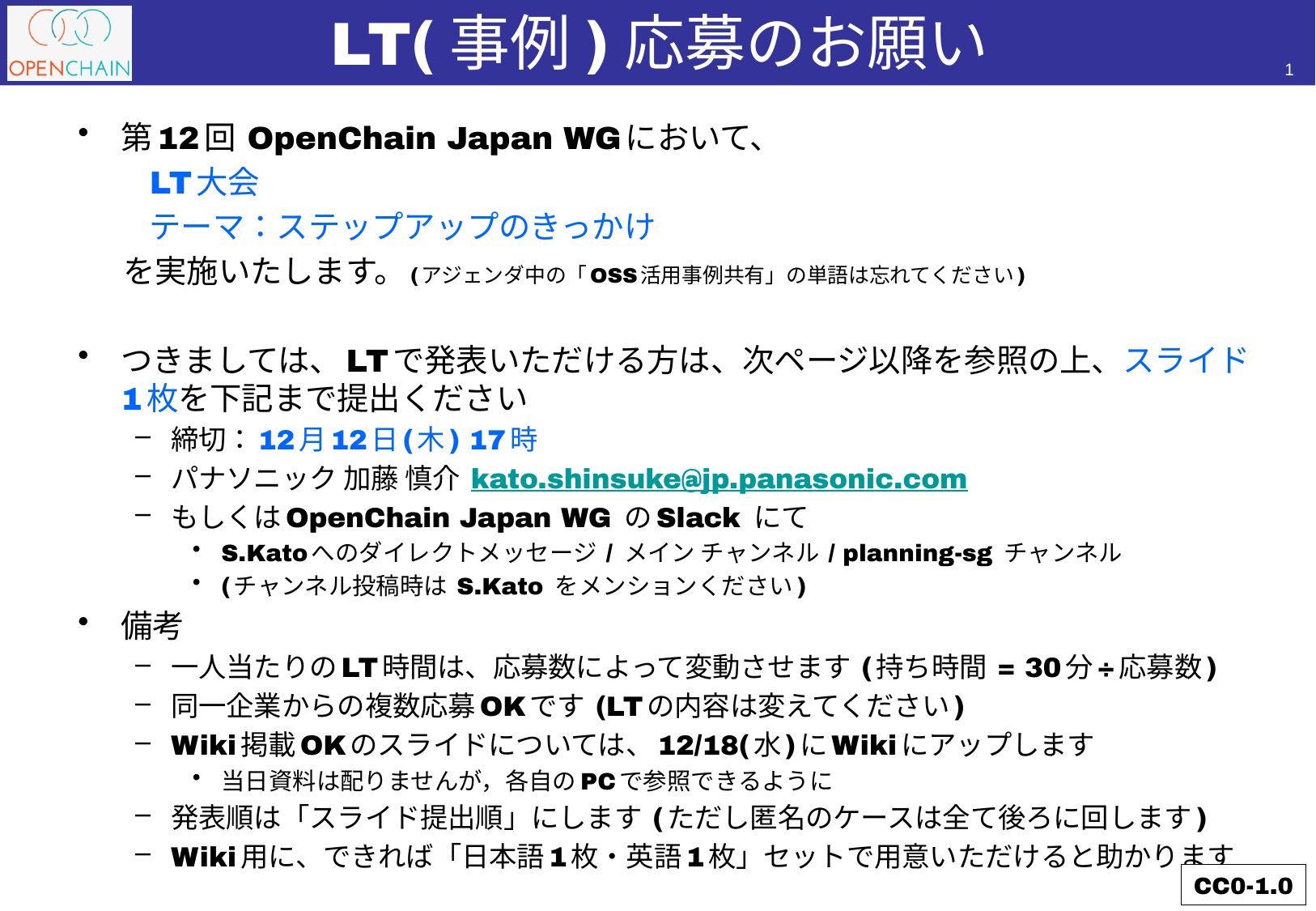

# LT(事例)応募のお願い
1
第12回 OpenChain Japan WGにおいて、
	LT大会
	テーマ：ステップアップのきっかけ
	を実施いたします。(アジェンダ中の「OSS活用事例共有」の単語は忘れてください)

つきましては、LTで発表いただける方は、次ページ以降を参照の上、スライド1枚を下記まで提出ください
締切：12月12日(木) 17時
パナソニック 加藤 慎介 kato.shinsuke@jp.panasonic.com
もしくはOpenChain Japan WG のSlack にて
S.Katoへのダイレクトメッセージ / メイン チャンネル / planning-sg チャンネル
(チャンネル投稿時は S.Kato をメンションください)
備考
一人当たりのLT時間は、応募数によって変動させます (持ち時間 = 30分÷応募数)
同一企業からの複数応募OKです (LTの内容は変えてください)
Wiki掲載OKのスライドについては、12/18(水)にWikiにアップします
当日資料は配りませんが，各自のPCで参照できるように
発表順は「スライド提出順」にします (ただし匿名のケースは全て後ろに回します)
Wiki用に、できれば「日本語1枚・英語1枚」セットで用意いただけると助かります
CC0-1.0